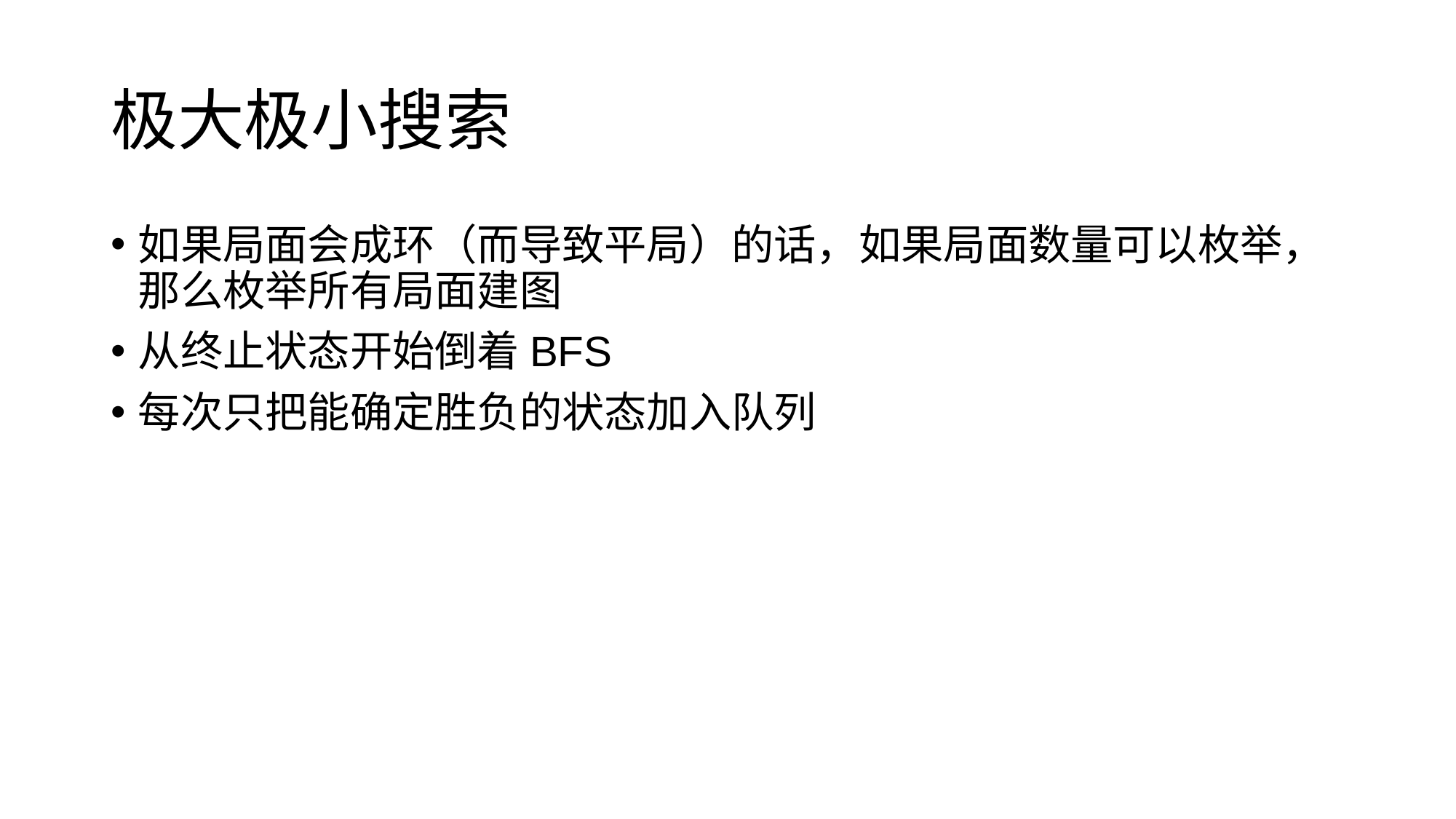

# 极大极小搜索
如果局面会成环（而导致平局）的话，如果局面数量可以枚举，那么枚举所有局面建图
从终止状态开始倒着BFS
每次只把能确定胜负的状态加入队列